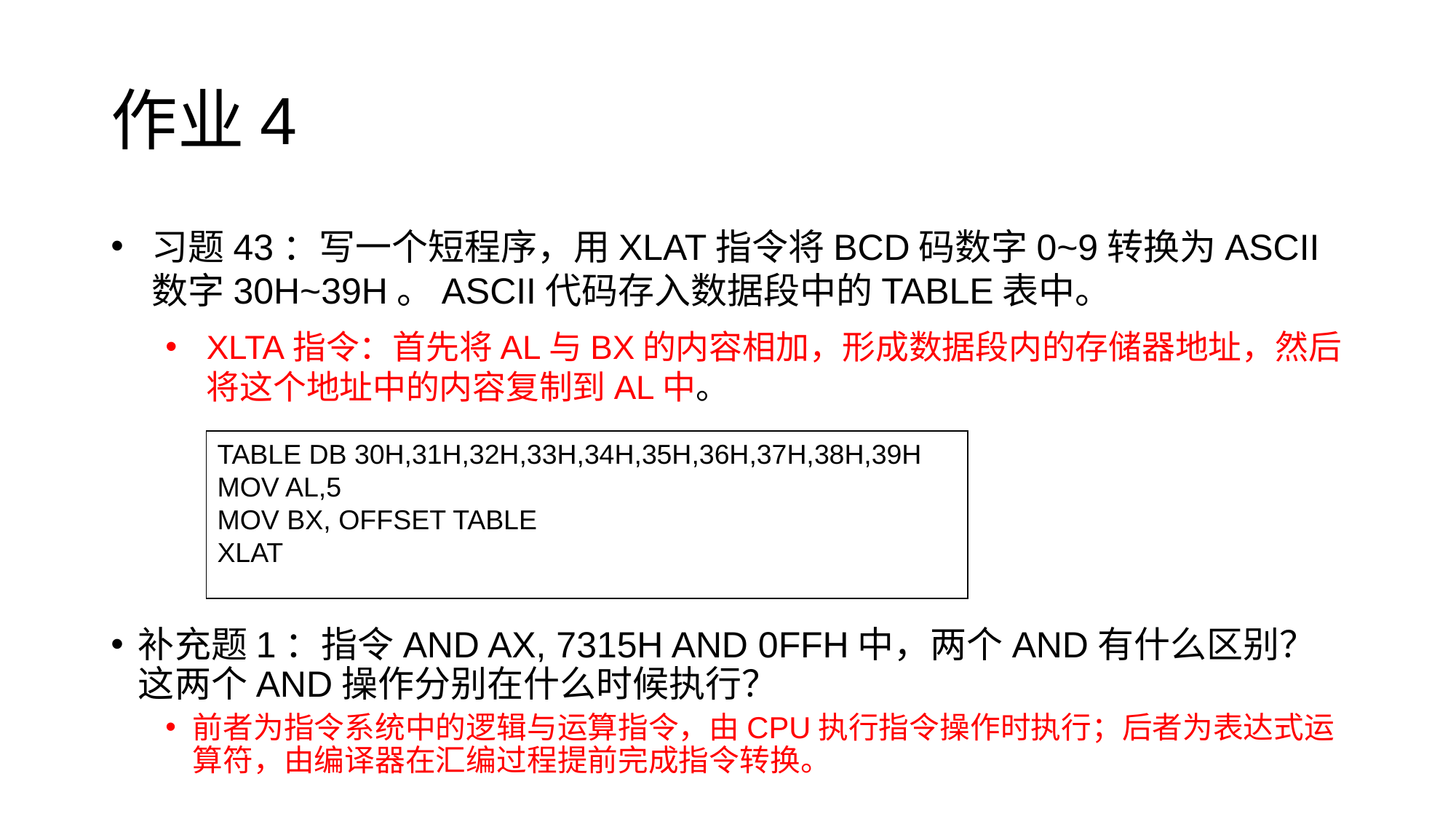

# 作业4
习题43：写一个短程序，用XLAT指令将BCD码数字0~9转换为ASCII数字30H~39H。ASCII代码存入数据段中的TABLE表中。
XLTA指令：首先将AL与BX的内容相加，形成数据段内的存储器地址，然后将这个地址中的内容复制到AL中。

补充题1：指令AND AX, 7315H AND 0FFH中，两个AND有什么区别？这两个AND操作分别在什么时候执行？
前者为指令系统中的逻辑与运算指令，由CPU执行指令操作时执行；后者为表达式运算符，由编译器在汇编过程提前完成指令转换。

TABLE DB 30H,31H,32H,33H,34H,35H,36H,37H,38H,39H
MOV AL,5
MOV BX, OFFSET TABLE
XLAT